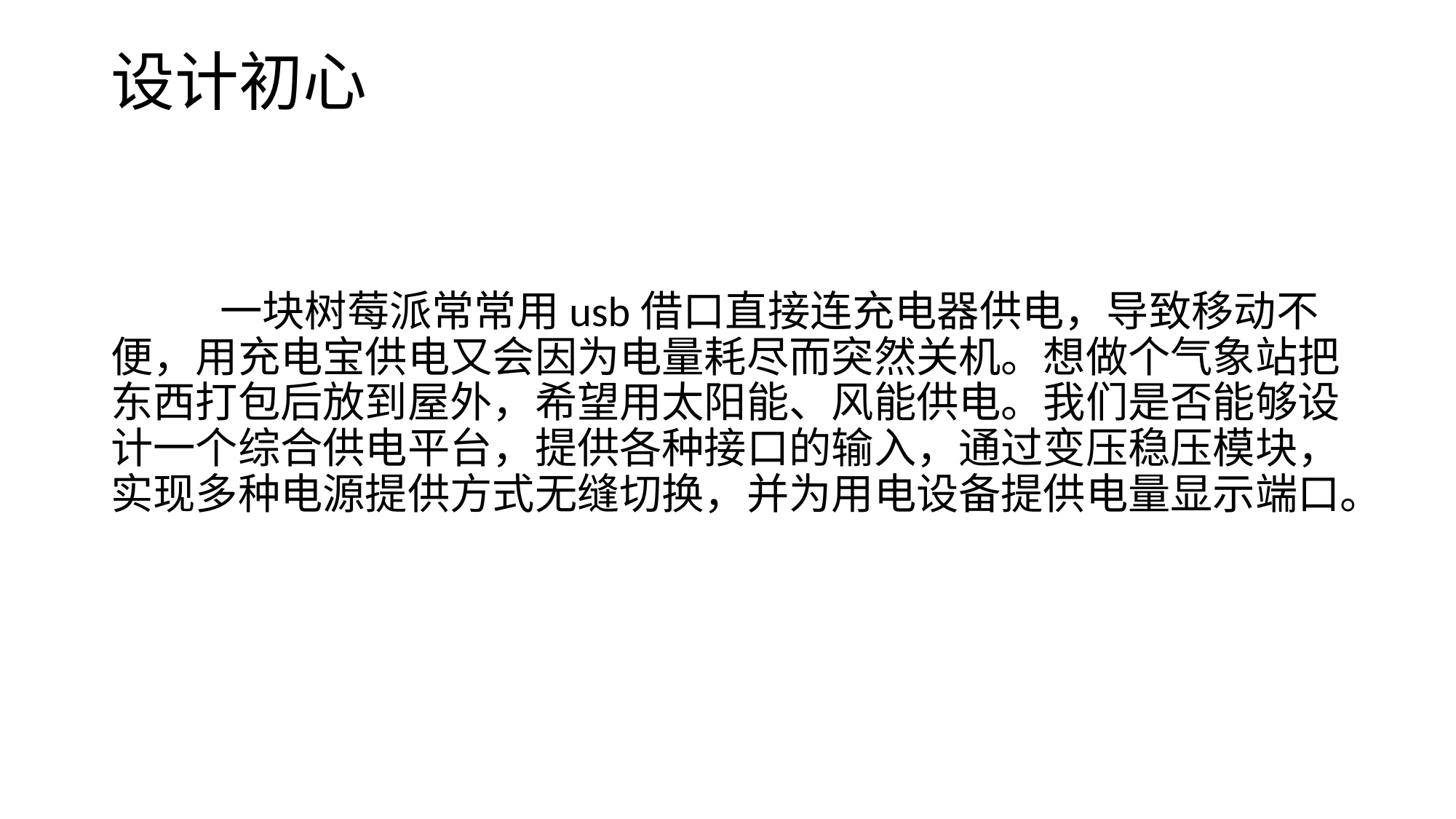

# 设计初心

	一块树莓派常常用usb借口直接连充电器供电，导致移动不便，用充电宝供电又会因为电量耗尽而突然关机。想做个气象站把东西打包后放到屋外，希望用太阳能、风能供电。我们是否能够设计一个综合供电平台，提供各种接口的输入，通过变压稳压模块，实现多种电源提供方式无缝切换，并为用电设备提供电量显示端口。